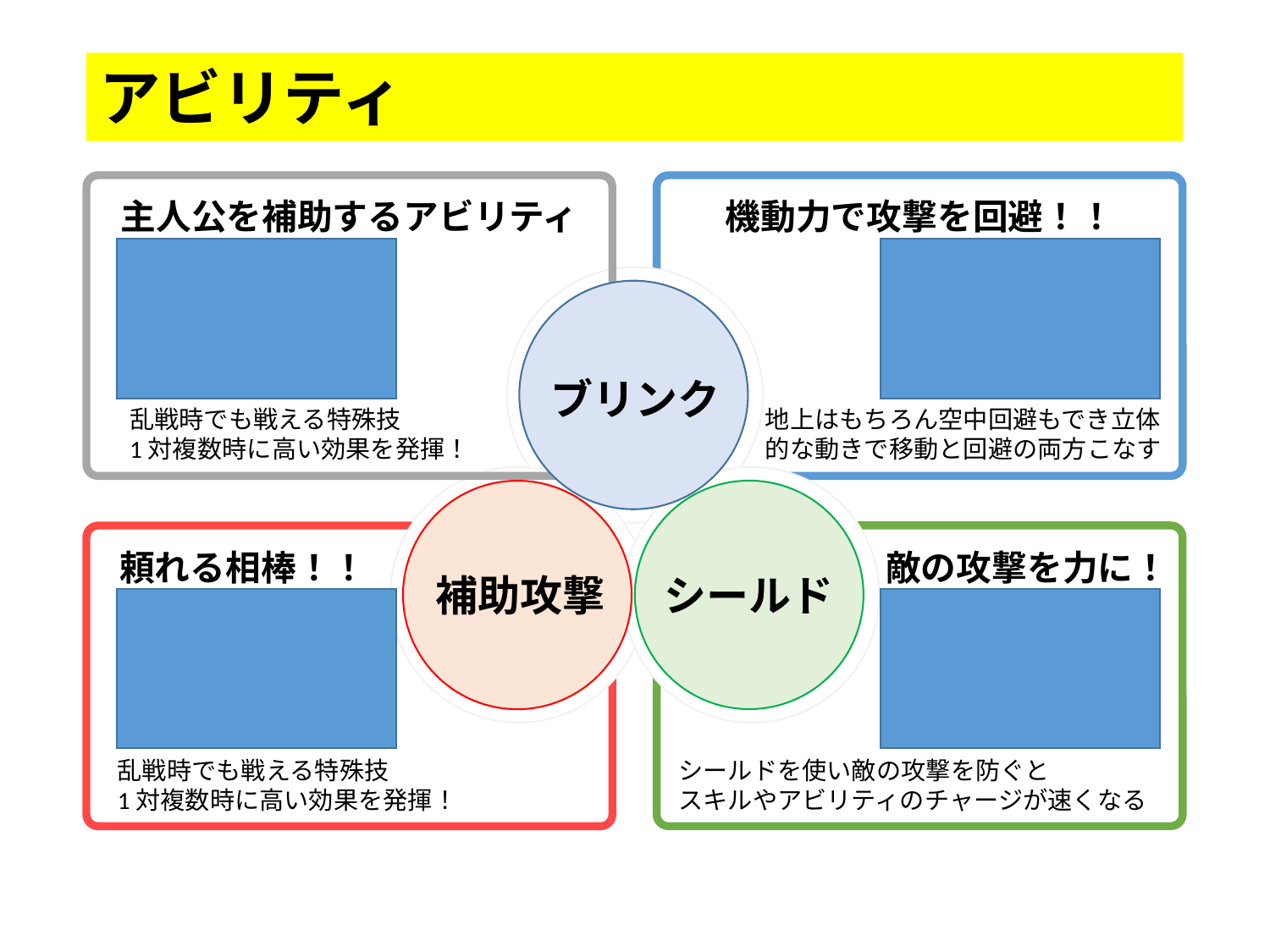

# アビリティ

主人公を補助するアビリティ
機動力で攻撃を回避！！

ブリンク

補助攻撃
シールド
乱戦時でも戦える特殊技
1対複数時に高い効果を発揮！
地上はもちろん空中回避もでき立体的な動きで移動と回避の両方こなす

頼れる相棒！！
敵の攻撃を力に！

乱戦時でも戦える特殊技
1対複数時に高い効果を発揮！
シールドを使い敵の攻撃を防ぐと
スキルやアビリティのチャージが速くなる